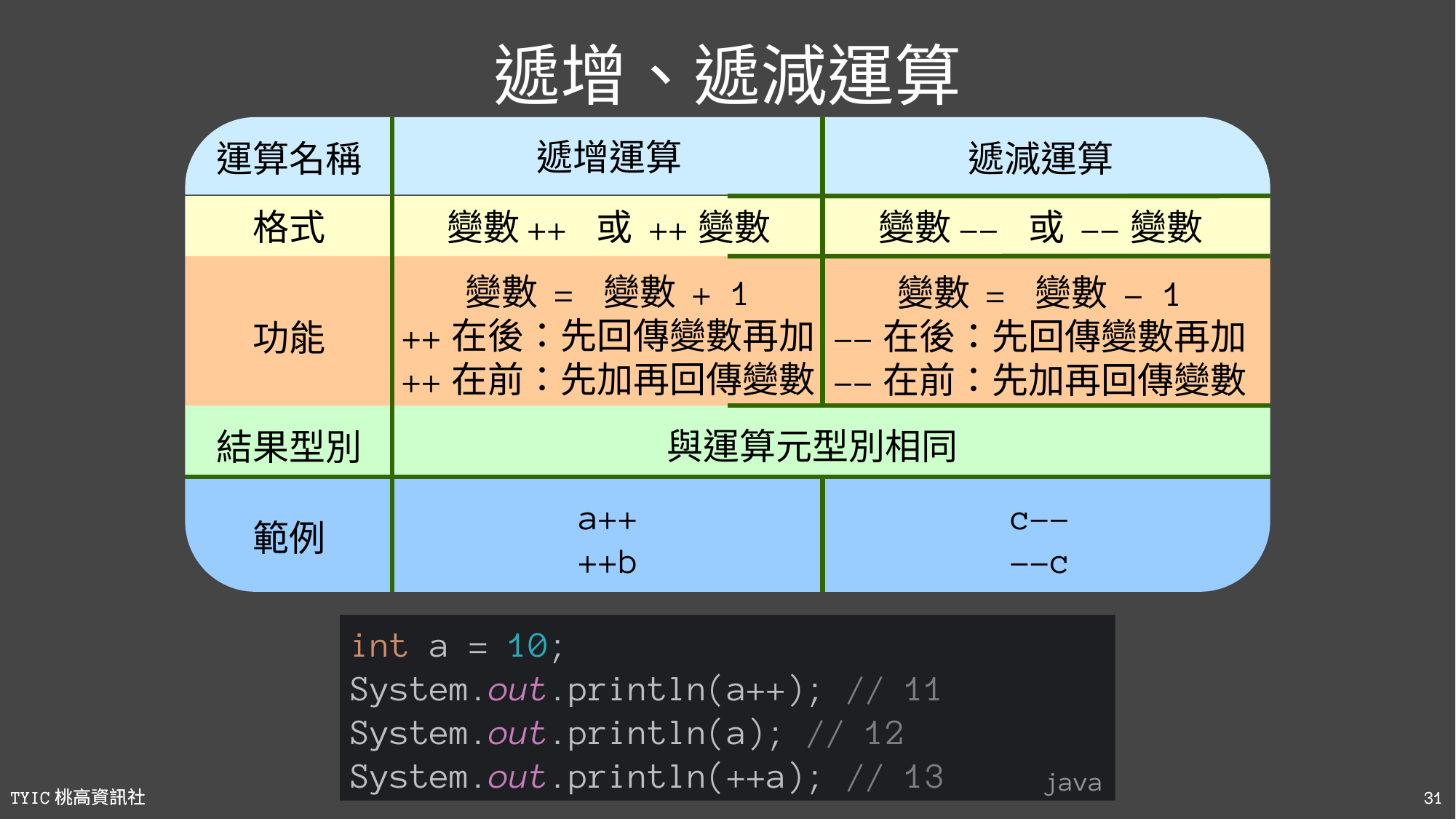

# 遞增、遞減運算

遞增運算
運算名稱
遞減運算

變數++ 或 ++變數
變數-- 或 --變數
格式

變數 = 變數 + 1
++在後：先回傳變數再加
++在前：先加再回傳變數
變數 = 變數 - 1
--在後：先回傳變數再加
--在前：先加再回傳變數
功能

與運算元型別相同
結果型別

a++
++b
c--
--c
範例
int a = 10;
System.out.println(a++); // 11
System.out.println(a); // 12
System.out.println(++a); // 13
java